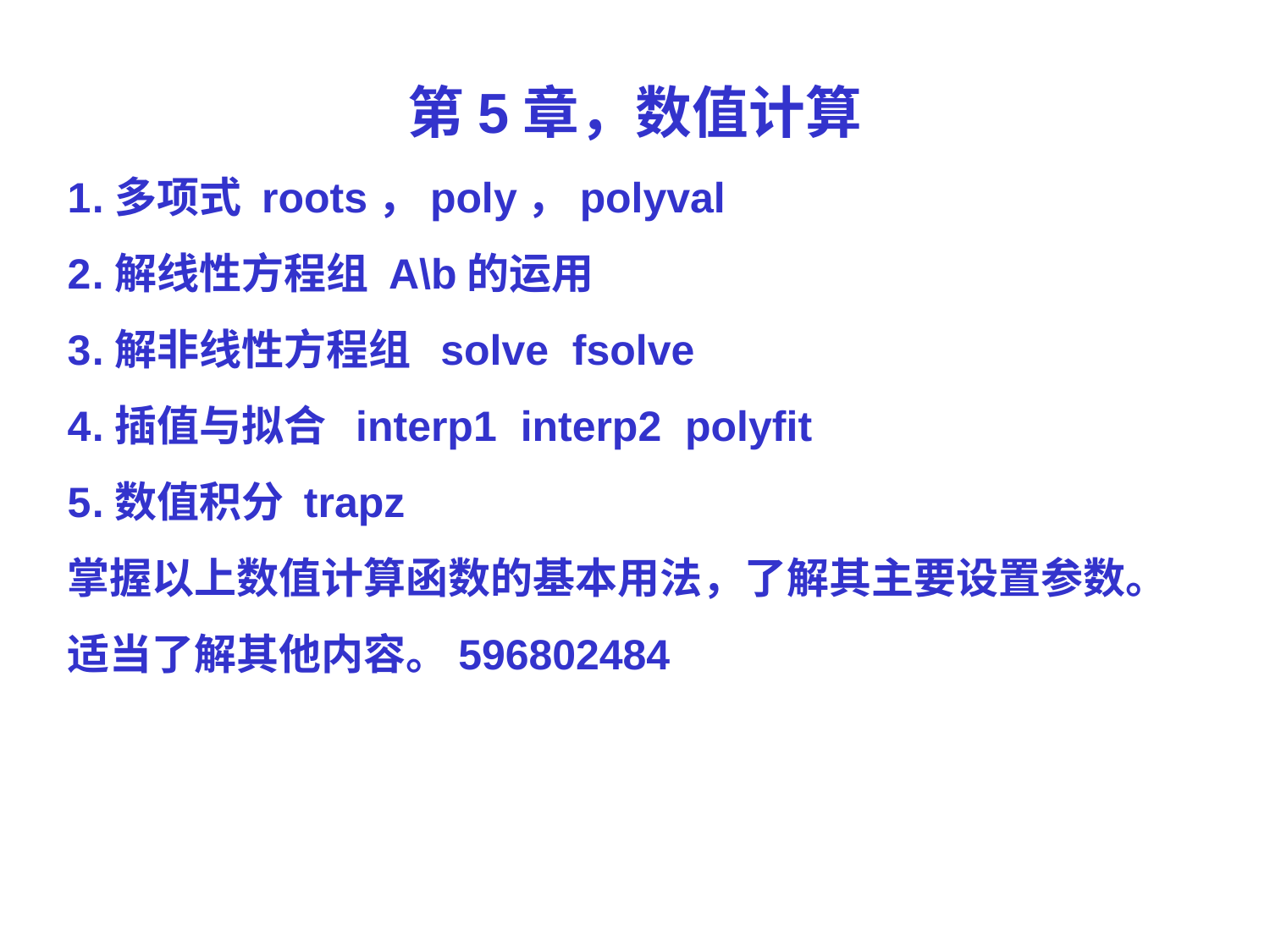

第5章，数值计算
多项式 roots，poly，polyval
解线性方程组 A\b的运用
解非线性方程组  solve  fsolve
插值与拟合  interp1  interp2  polyfit
数值积分 trapz
掌握以上数值计算函数的基本用法，了解其主要设置参数。
适当了解其他内容。596802484
98